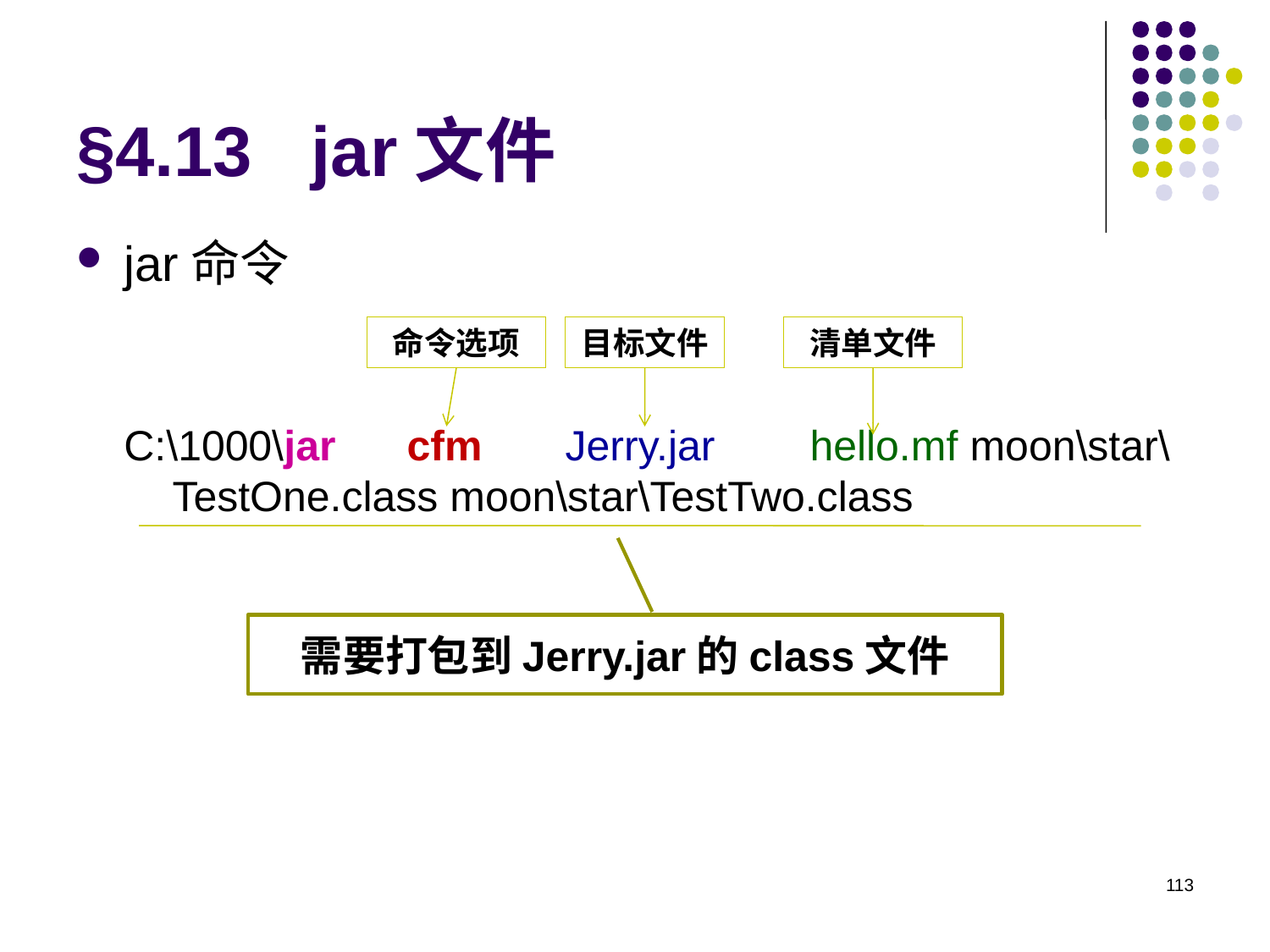

# §4.13   jar文件
jar命令

C:\1000\jar      cfm       Jerry.jar        hello.mf moon\star\TestOne.class moon\star\TestTwo.class

命令选项
目标文件
清单文件
需要打包到Jerry.jar的class文件
113